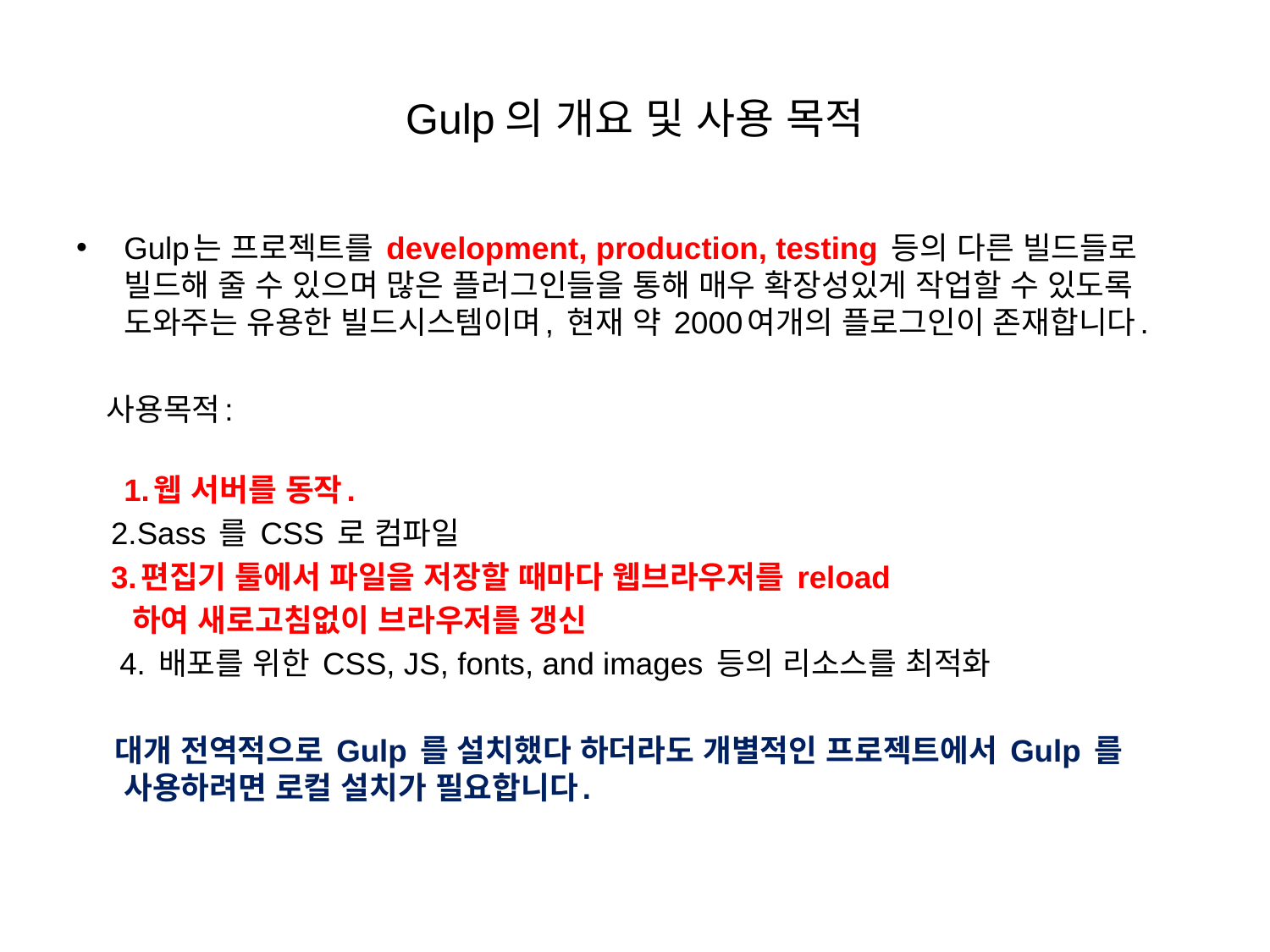

# Gulp의 개요 및 사용 목적
Gulp는 프로젝트를 development, production, testing 등의 다른 빌드들로 빌드해 줄 수 있으며 많은 플러그인들을 통해 매우 확장성있게 작업할 수 있도록 도와주는 유용한 빌드시스템이며, 현재 약 2000여개의 플로그인이 존재합니다.

   사용목적:
1.웹 서버를 동작.
    2.Sass 를 CSS 로 컴파일
    3.편집기 툴에서 파일을 저장할 때마다 웹브라우저를 reload
      하여 새로고침없이 브라우저를 갱신
     4. 배포를 위한 CSS, JS, fonts, and images 등의 리소스를 최적화

    대개 전역적으로 Gulp 를 설치했다 하더라도 개별적인 프로젝트에서 Gulp 를 사용하려면 로컬 설치가 필요합니다.